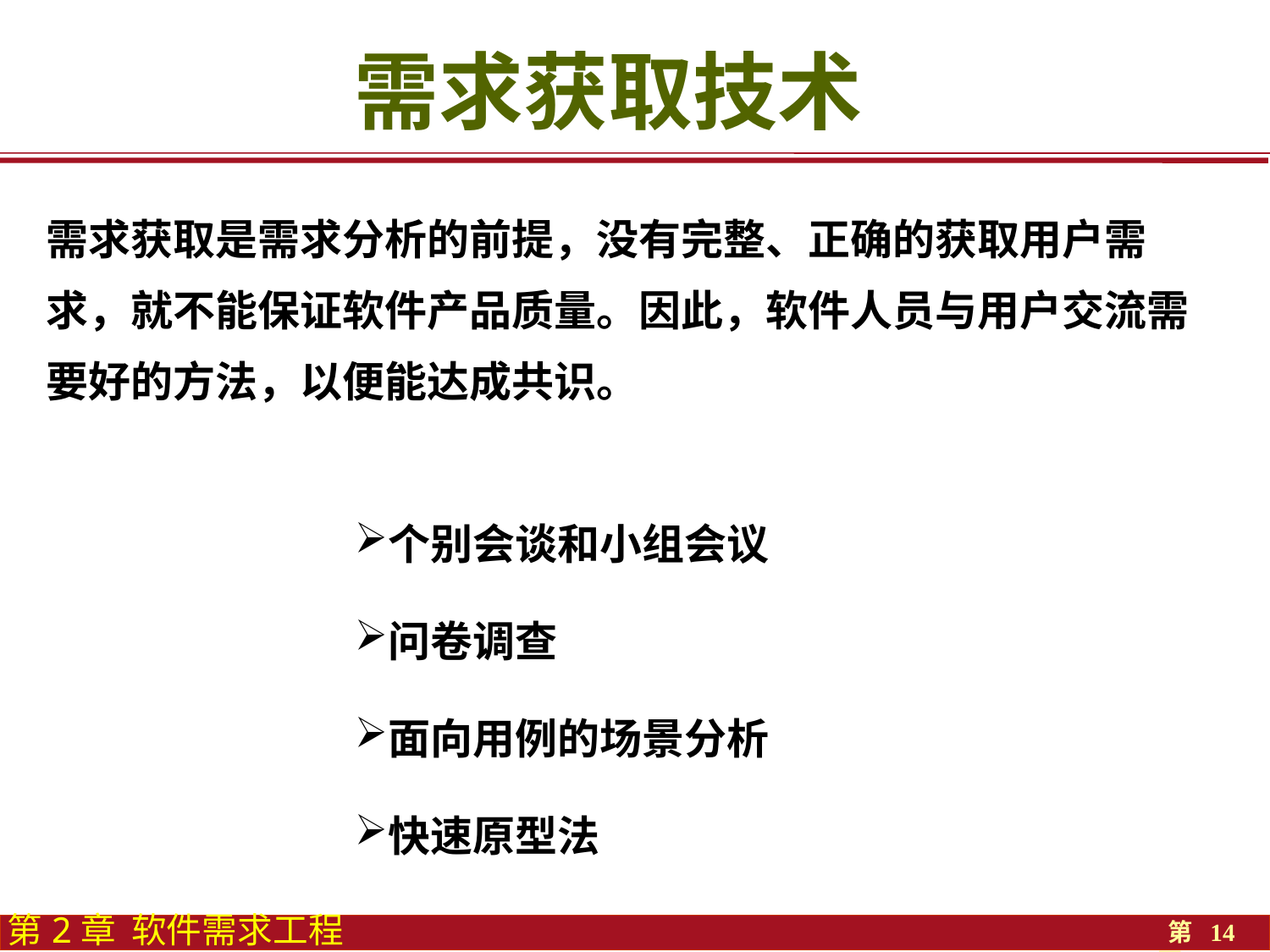

需求获取技术
需求获取是需求分析的前提，没有完整、正确的获取用户需求，就不能保证软件产品质量。因此，软件人员与用户交流需要好的方法，以便能达成共识。
个别会谈和小组会议
问卷调查
面向用例的场景分析
快速原型法